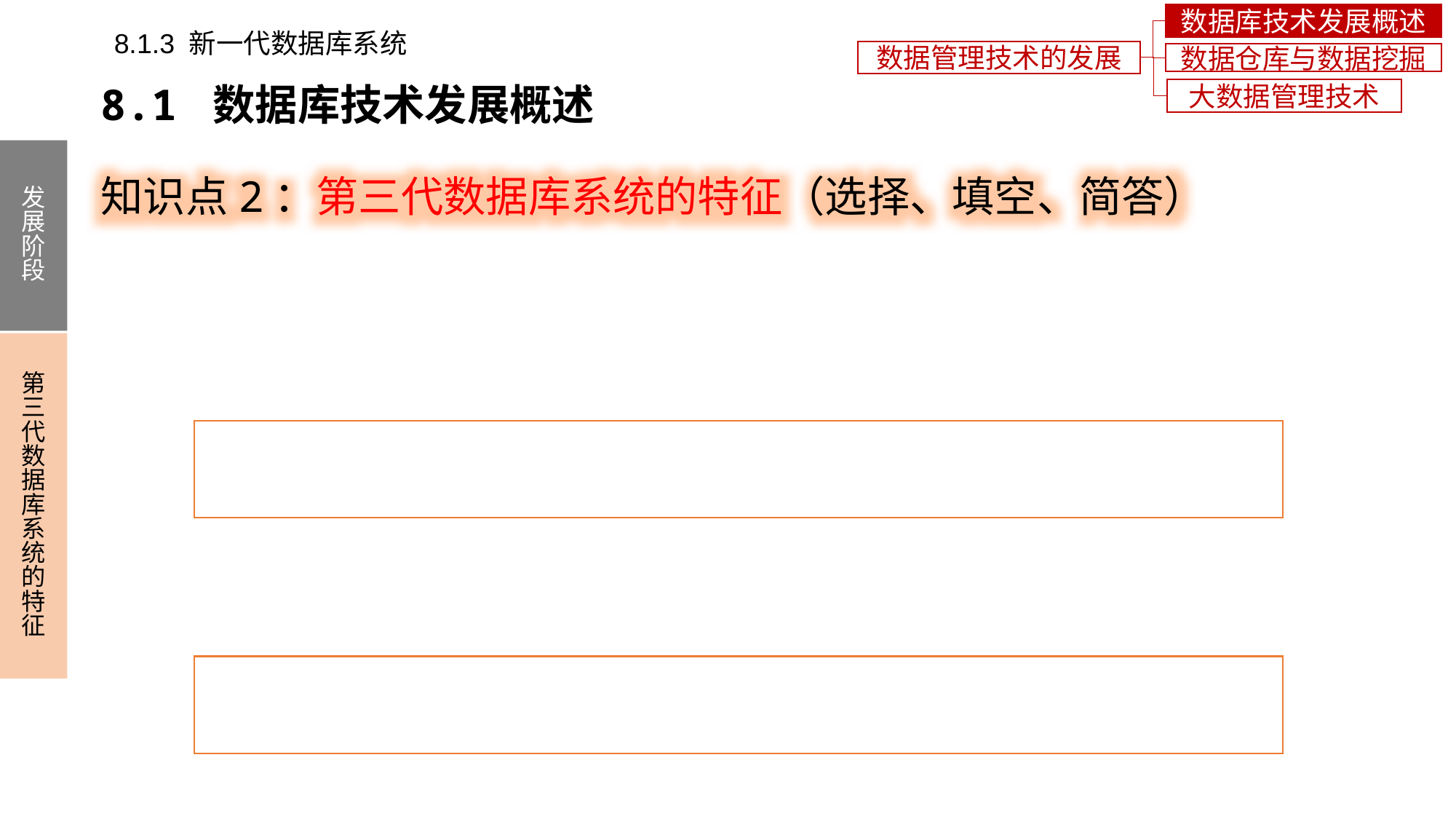

数据库技术发展概述
8.1.3 新一代数据库系统
数据管理技术的发展
数据仓库与数据挖掘
8.1 数据库技术发展概述
大数据管理技术
知识点2：第三代数据库系统的特征（选择、填空、简答）
发展阶段
第三代数据库系统的特征
必须保持或继承第二代数据库系统的技术
必须对其他系统开放